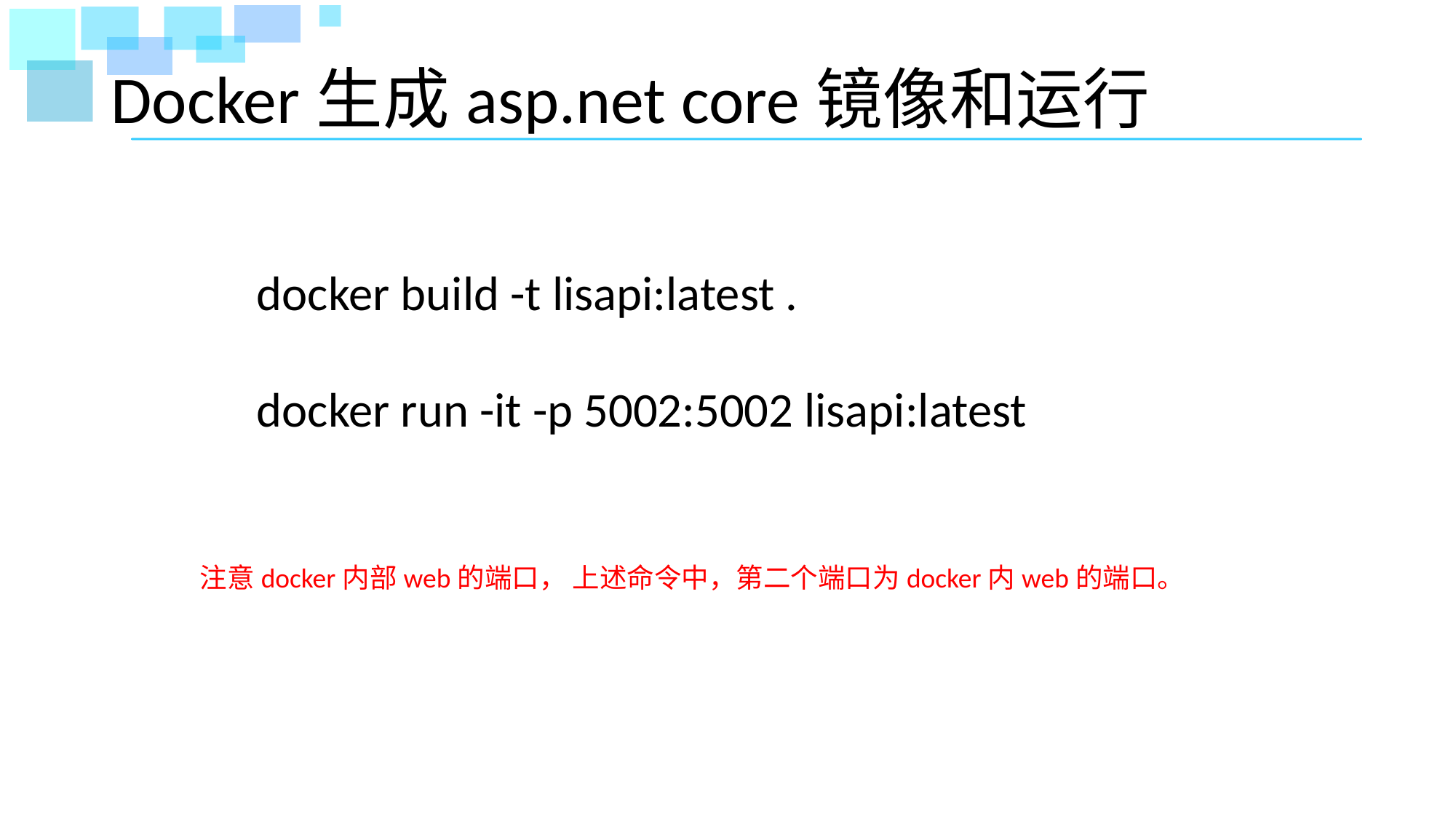

# Docker生成asp.net core镜像和运行
docker build -t lisapi:latest .
docker run -it -p 5002:5002 lisapi:latest
注意docker内部web的端口， 上述命令中，第二个端口为docker内web的端口。